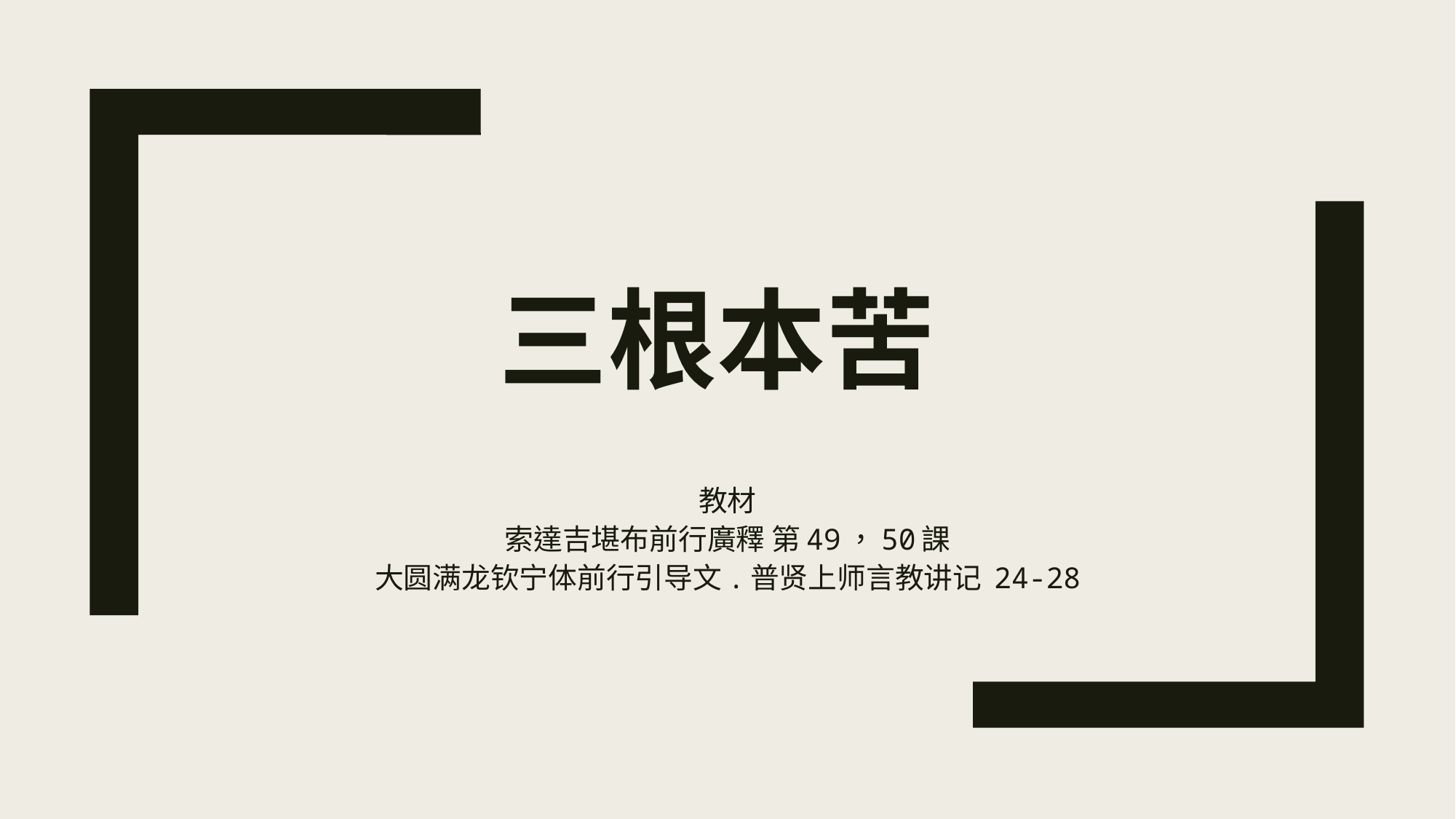

# 三根本苦
教材
索達吉堪布前行廣釋 第49，50課
大圆满龙钦宁体前行引导文.普贤上师言教讲记 24-28